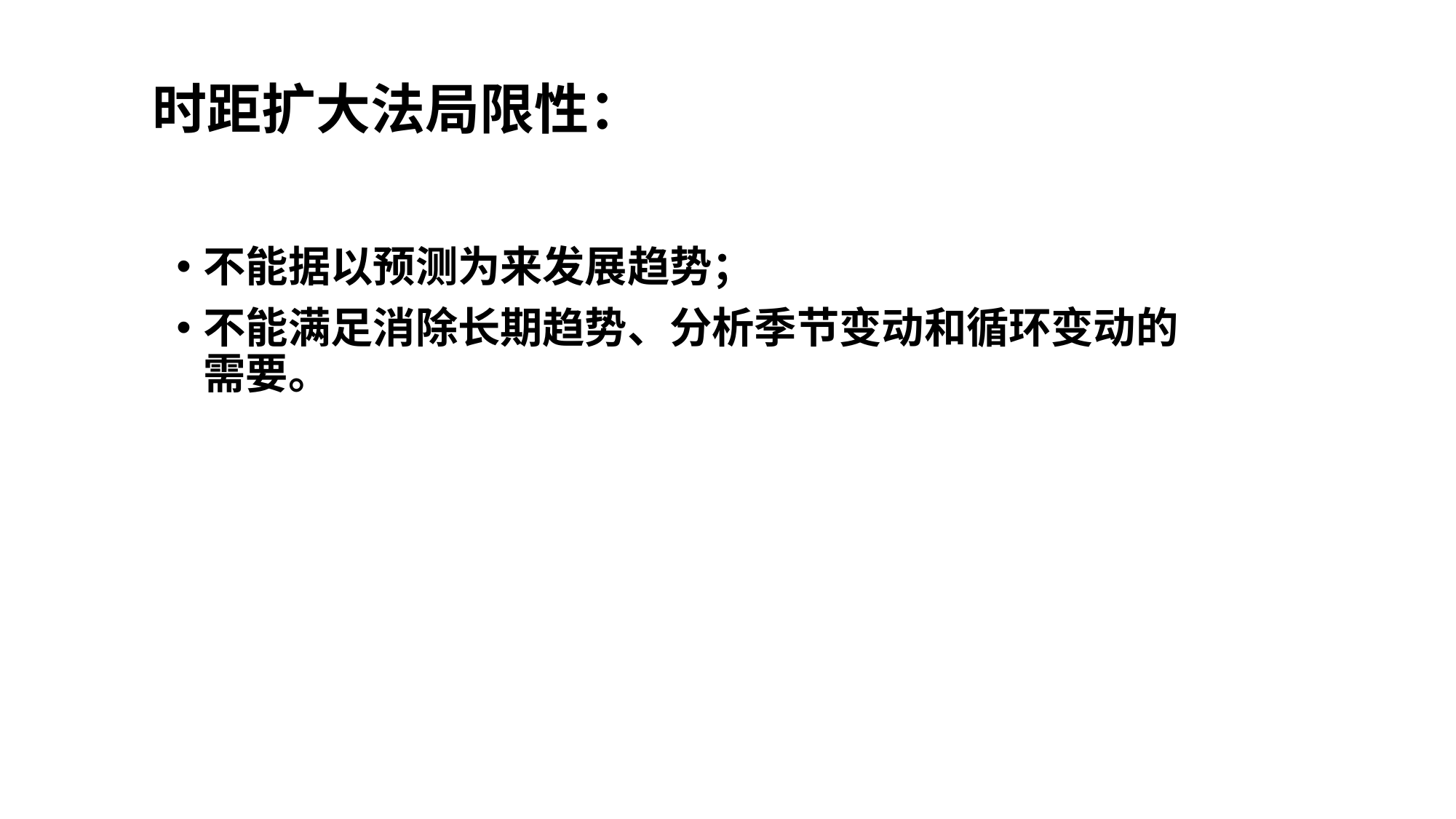

# 时距扩大法局限性：
不能据以预测为来发展趋势；
不能满足消除长期趋势、分析季节变动和循环变动的需要。